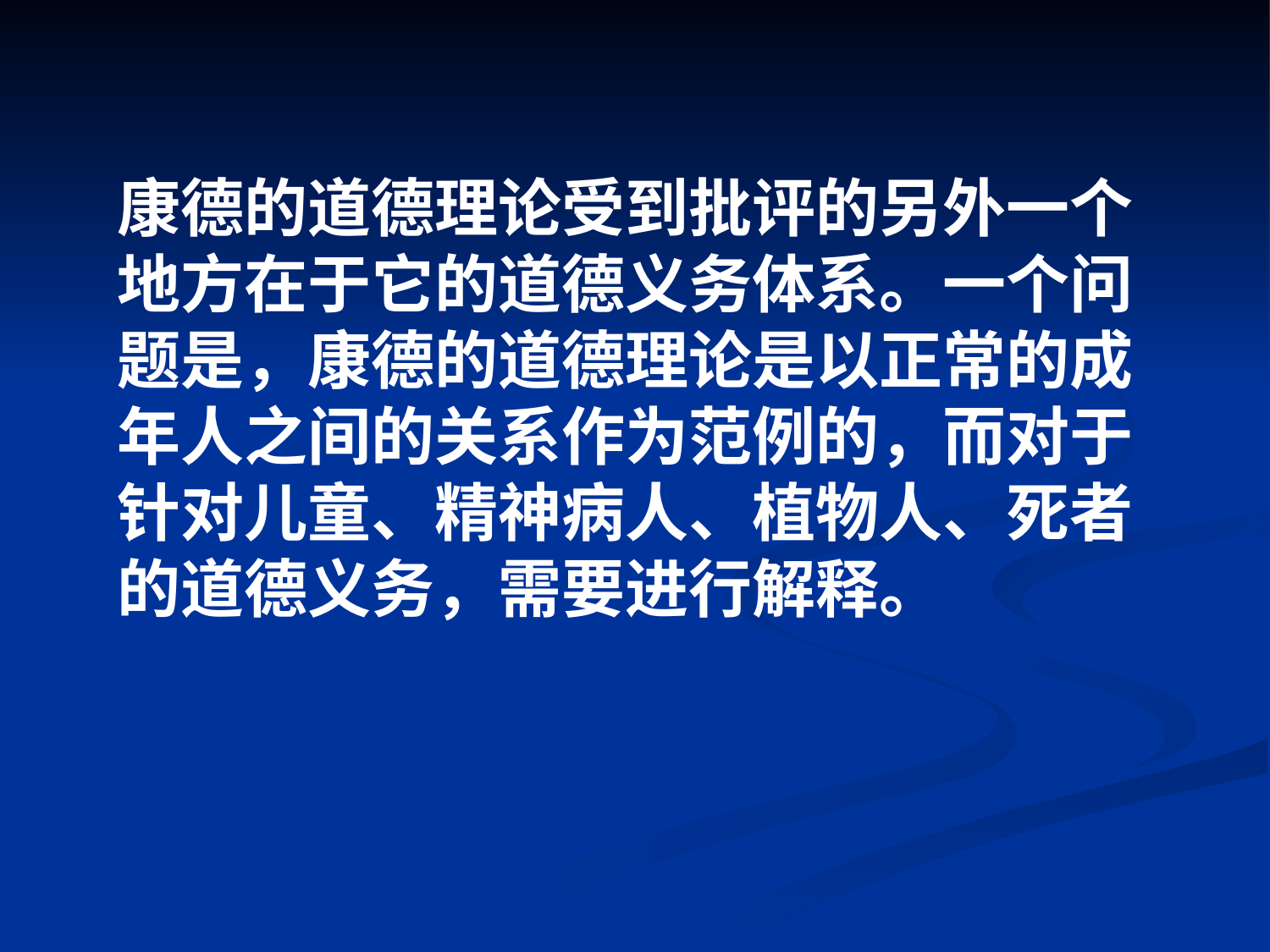

康德的道德理论受到批评的另外一个地方在于它的道德义务体系。一个问题是，康德的道德理论是以正常的成年人之间的关系作为范例的，而对于针对儿童、精神病人、植物人、死者的道德义务，需要进行解释。